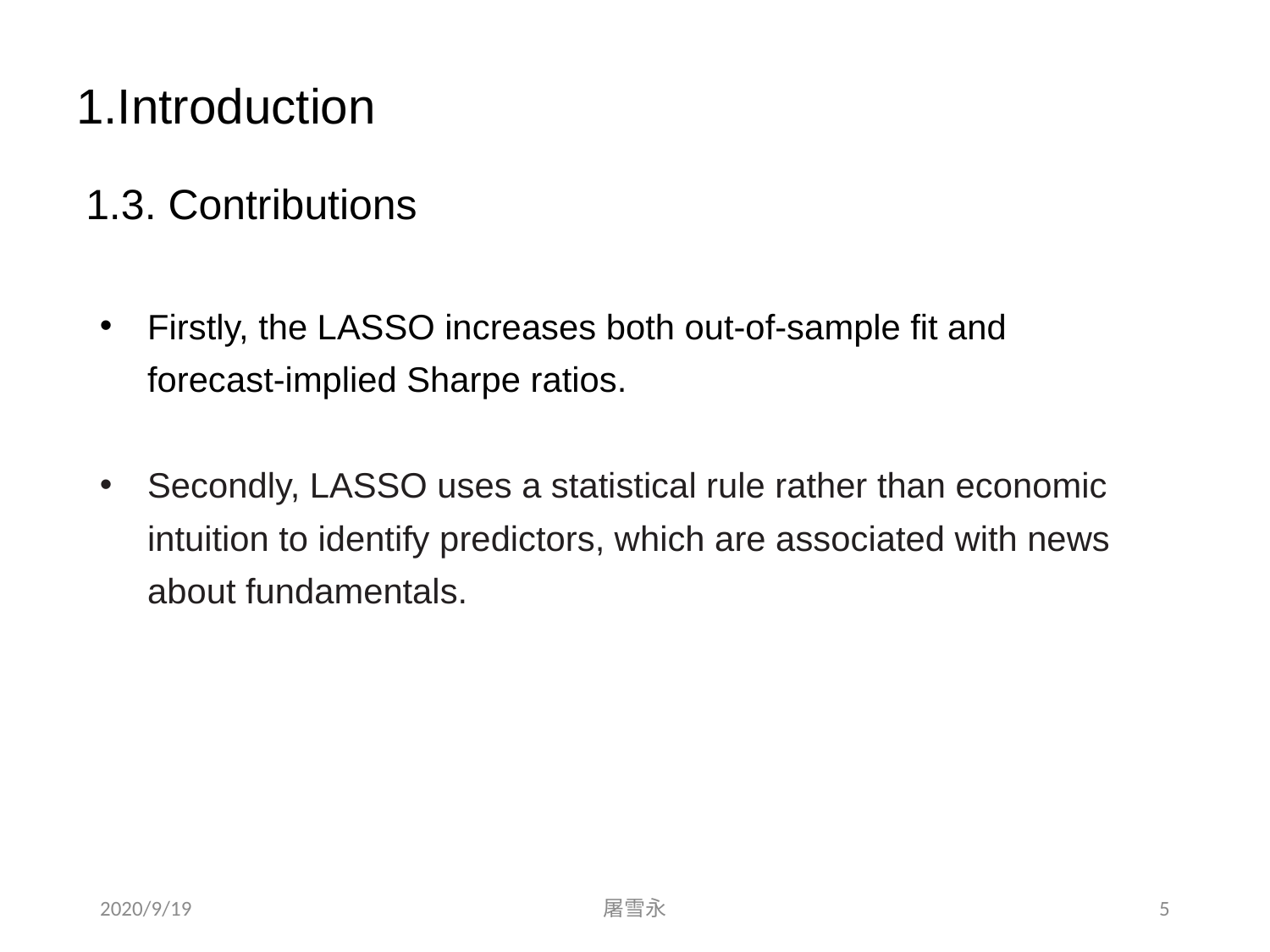

# 1.Introduction
1.3. Contributions
Firstly, the LASSO increases both out-of-sample fit and forecast-implied Sharpe ratios.

Secondly, LASSO uses a statistical rule rather than economic intuition to identify predictors, which are associated with news about fundamentals.
2020/9/19
屠雪永
5